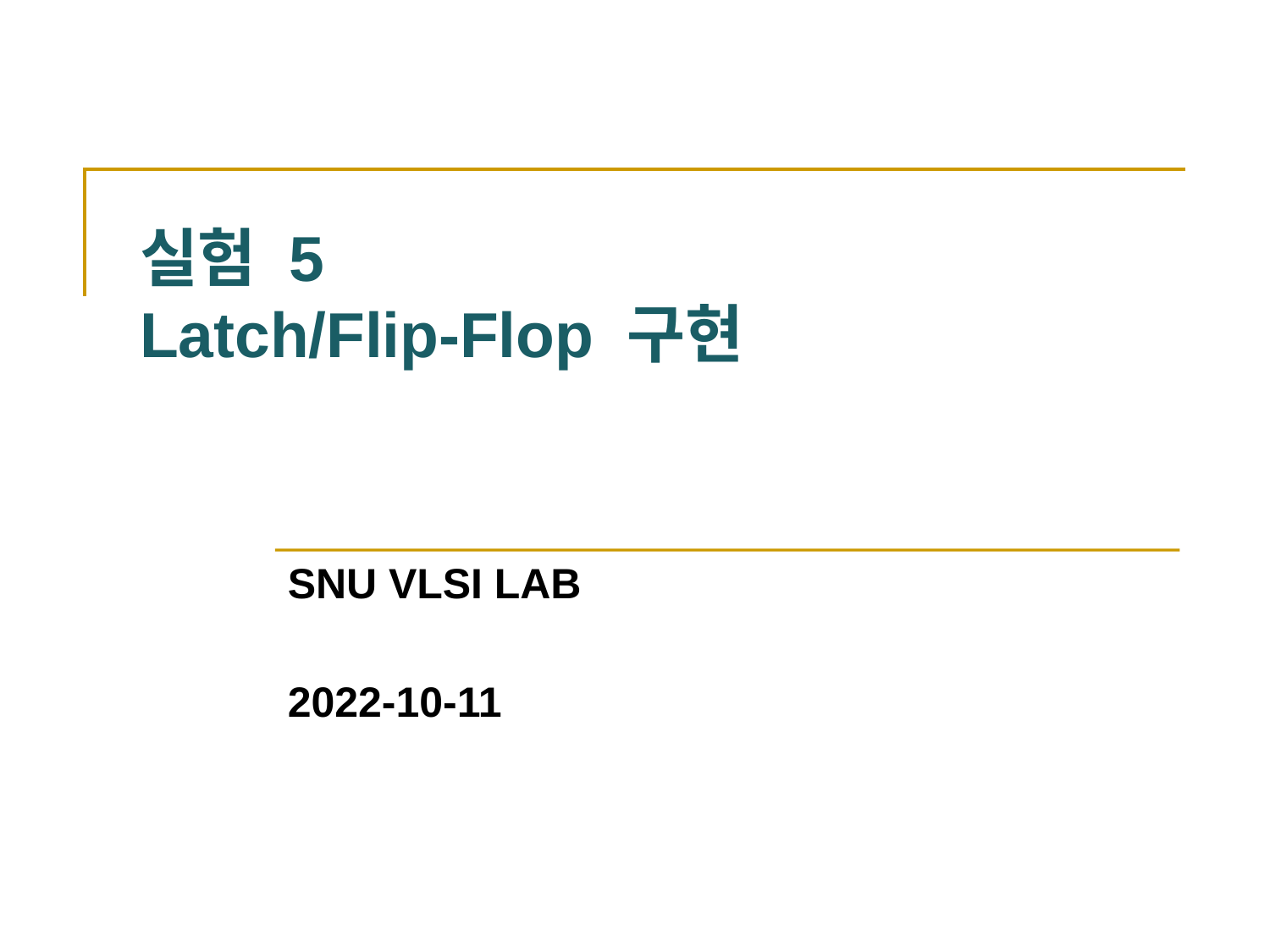

# 실험 5 Latch/Flip-Flop 구현
SNU VLSI LAB

2022-10-11